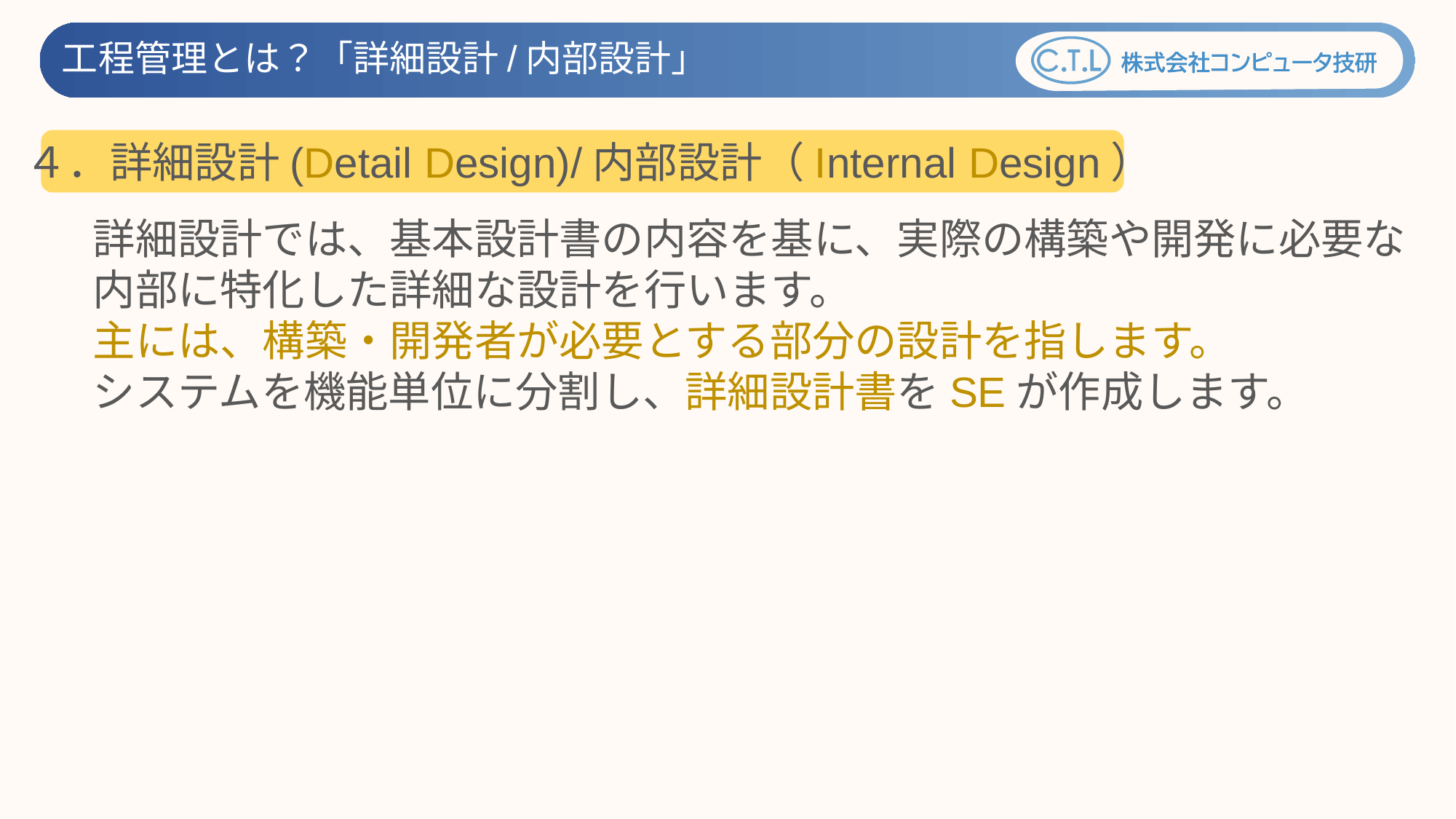

工程管理とは？「詳細設計/内部設計」

４．詳細設計(Detail Design)/内部設計（Internal Design）
詳細設計では、基本設計書の内容を基に、実際の構築や開発に必要な
内部に特化した詳細な設計を行います。
主には、構築・開発者が必要とする部分の設計を指します。
システムを機能単位に分割し、詳細設計書をSEが作成します。